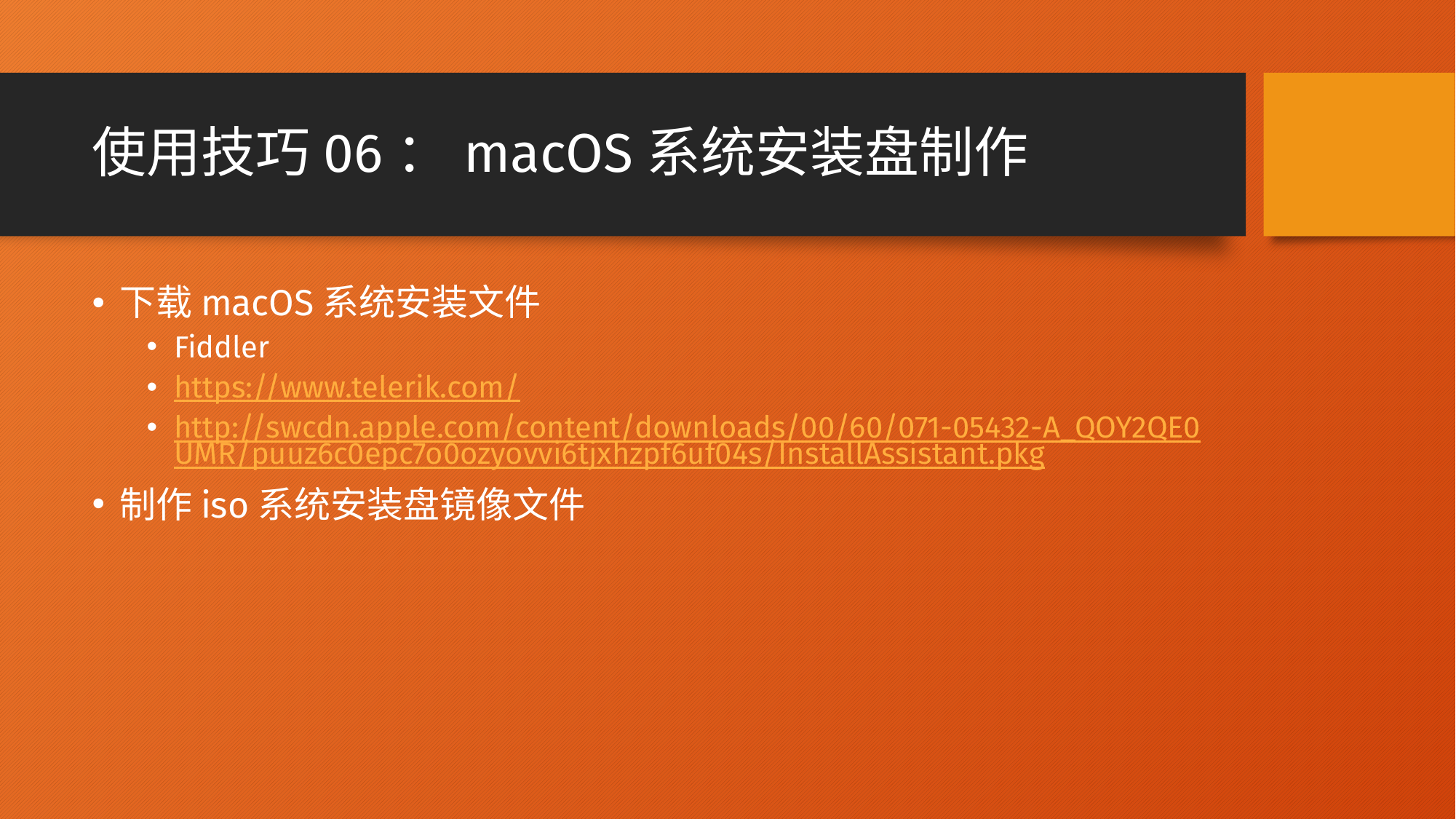

# 使用技巧06：macOS系统安装盘制作
下载macOS系统安装文件
Fiddler
https://www.telerik.com/
http://swcdn.apple.com/content/downloads/00/60/071-05432-A_QOY2QE0UMR/puuz6c0epc7o0ozyovvi6tjxhzpf6uf04s/InstallAssistant.pkg
制作iso系统安装盘镜像文件